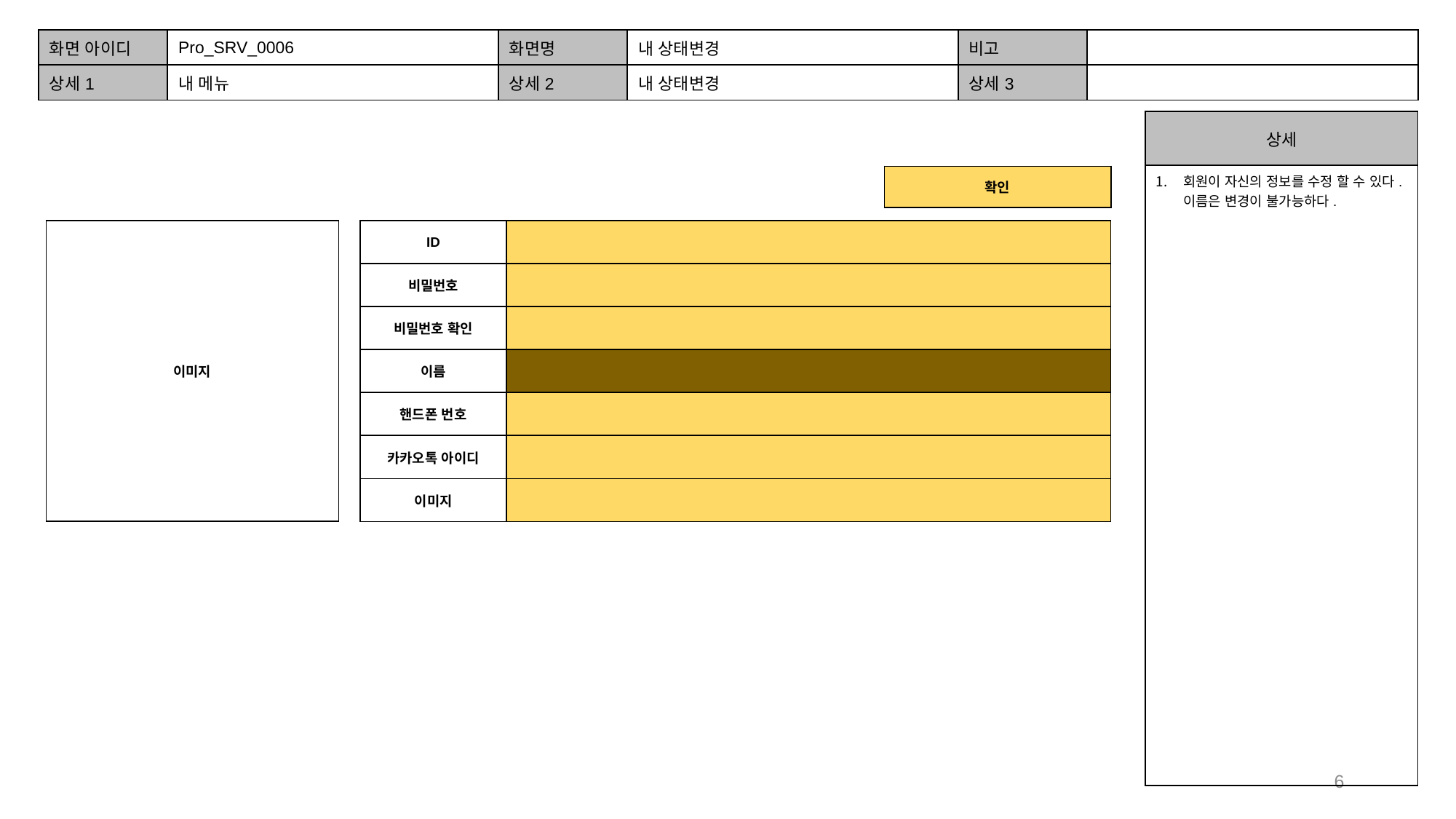

| 화면 아이디 | Pro\_SRV\_0006 | 화면명 | 내 상태변경 | 비고 |  |
| --- | --- | --- | --- | --- | --- |
| 상세1 | 내 메뉴 | 상세2 | 내 상태변경 | 상세3 |  |
| 상세 |
| --- |
| 회원이 자신의 정보를 수정 할 수 있다. 이름은 변경이 불가능하다. |
| 확인 |
| --- |
| ID |  |
| --- | --- |
| 비밀번호 |  |
| 비밀번호 확인 |  |
| 이름 |  |
| 핸드폰 번호 |  |
| 카카오톡 아이디 |  |
| 이미지 |  |
| 이미지 |
| --- |
6